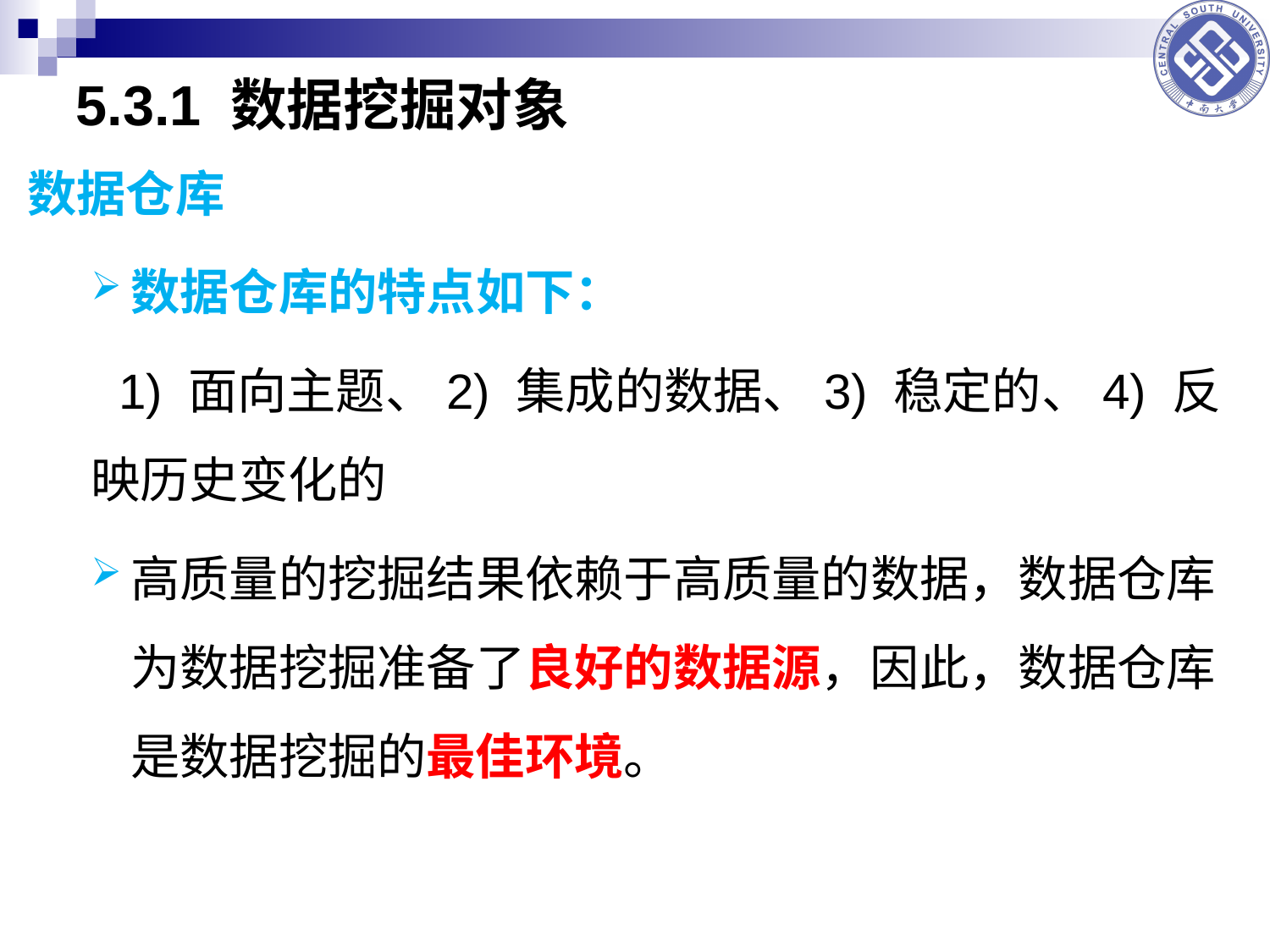

5.3.1 数据挖掘对象
数据仓库
数据仓库的特点如下：
  1) 面向主题、2) 集成的数据、3) 稳定的、4) 反映历史变化的
高质量的挖掘结果依赖于高质量的数据，数据仓库为数据挖掘准备了良好的数据源，因此，数据仓库是数据挖掘的最佳环境。